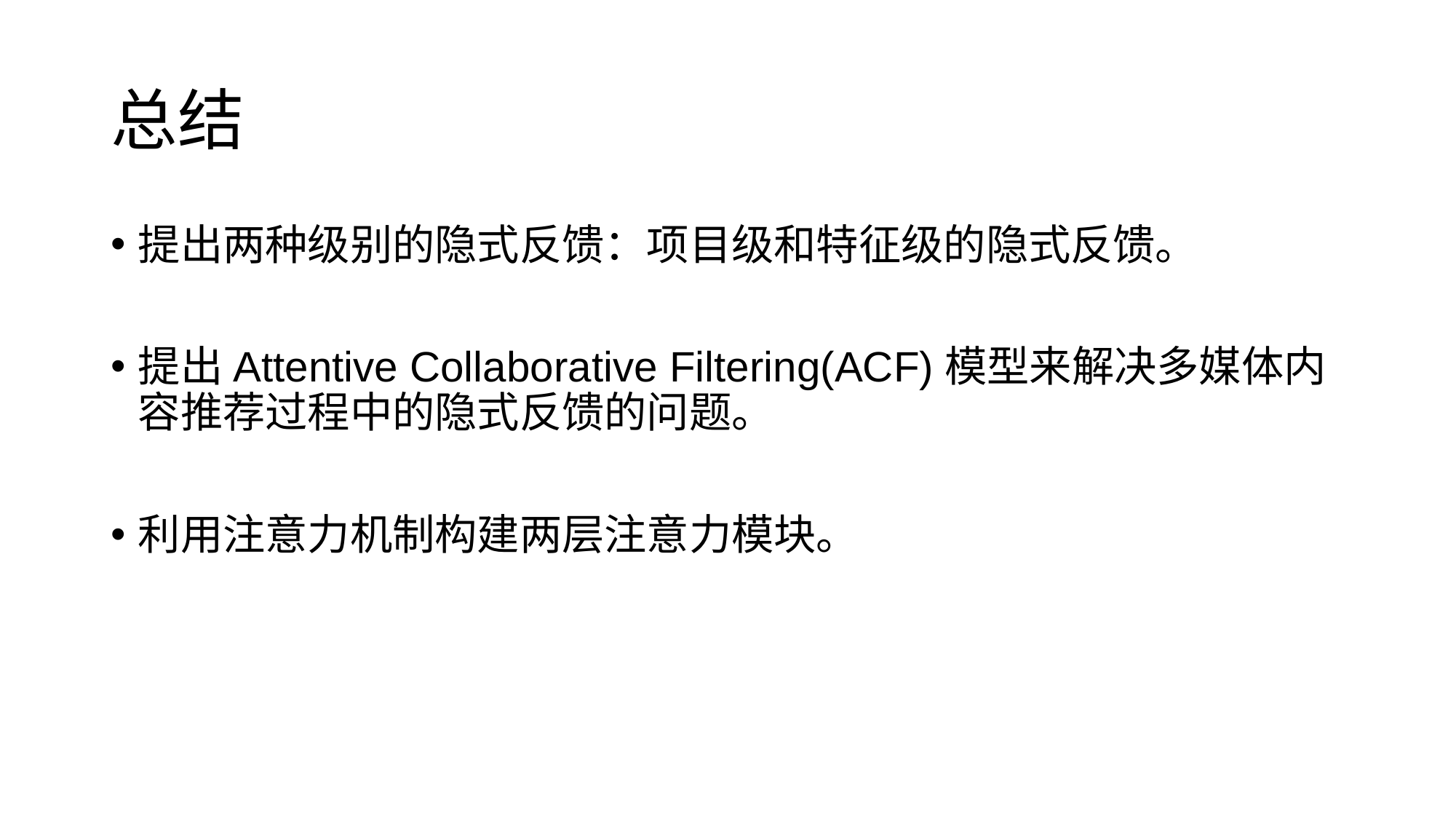

# 总结
提出两种级别的隐式反馈：项目级和特征级的隐式反馈。

提出Attentive Collaborative Filtering(ACF)模型来解决多媒体内容推荐过程中的隐式反馈的问题。

利用注意力机制构建两层注意力模块。